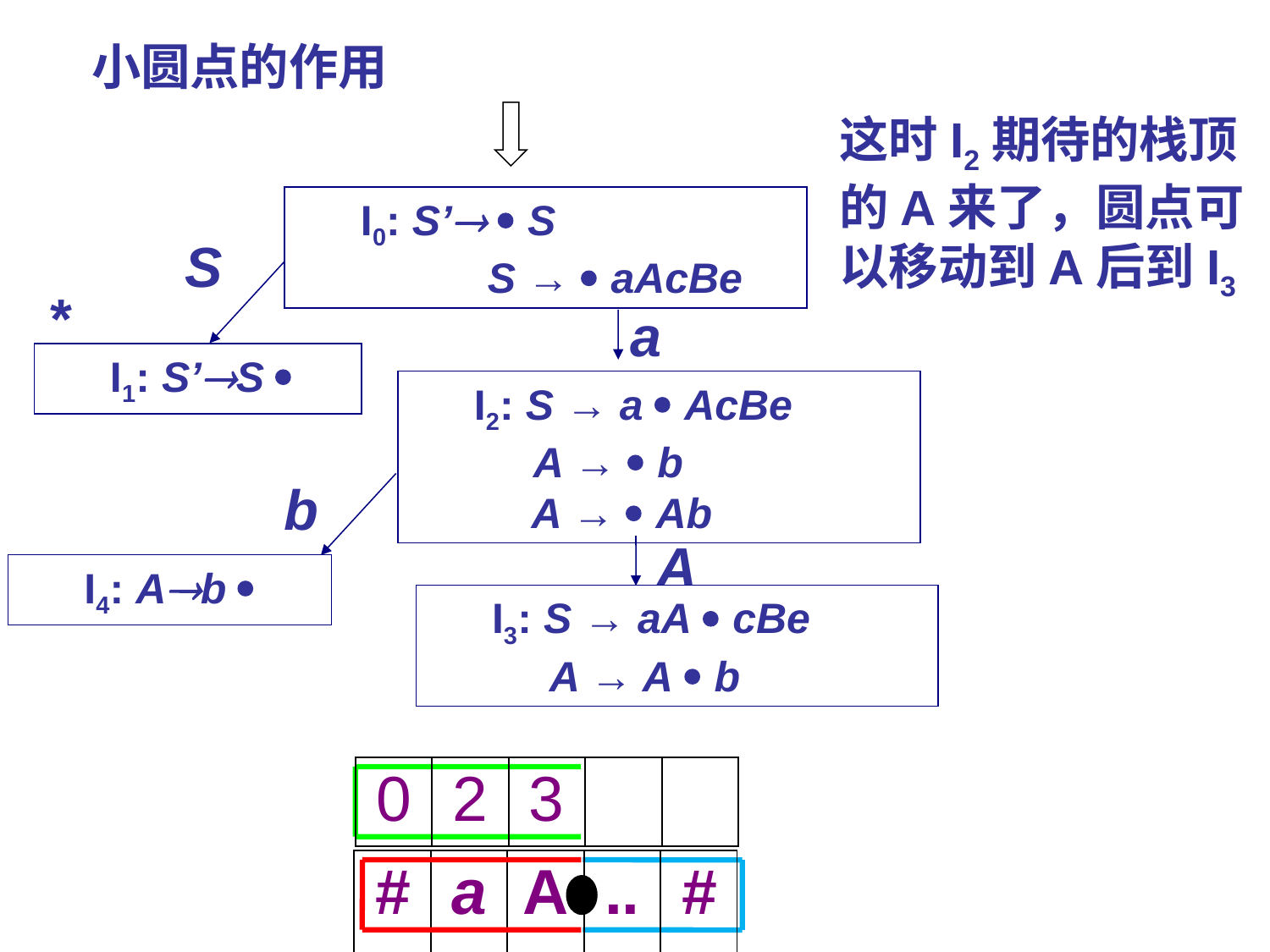

小圆点的作用
这时I2期待的栈顶的A来了，圆点可以移动到A后到I3

I0: S’→ • S
	S → • aAcBe
S

*
a

I1: S’→S •
I2: S → a • AcBe
     A → • b
     A → • Ab
b

A

I4: A→b •
I3: S → aA • cBe
     A → A • b

| 0 | 2 | 3 |  |  |
| --- | --- | --- | --- | --- |

| # | a | A | ... | # |
| --- | --- | --- | --- | --- |